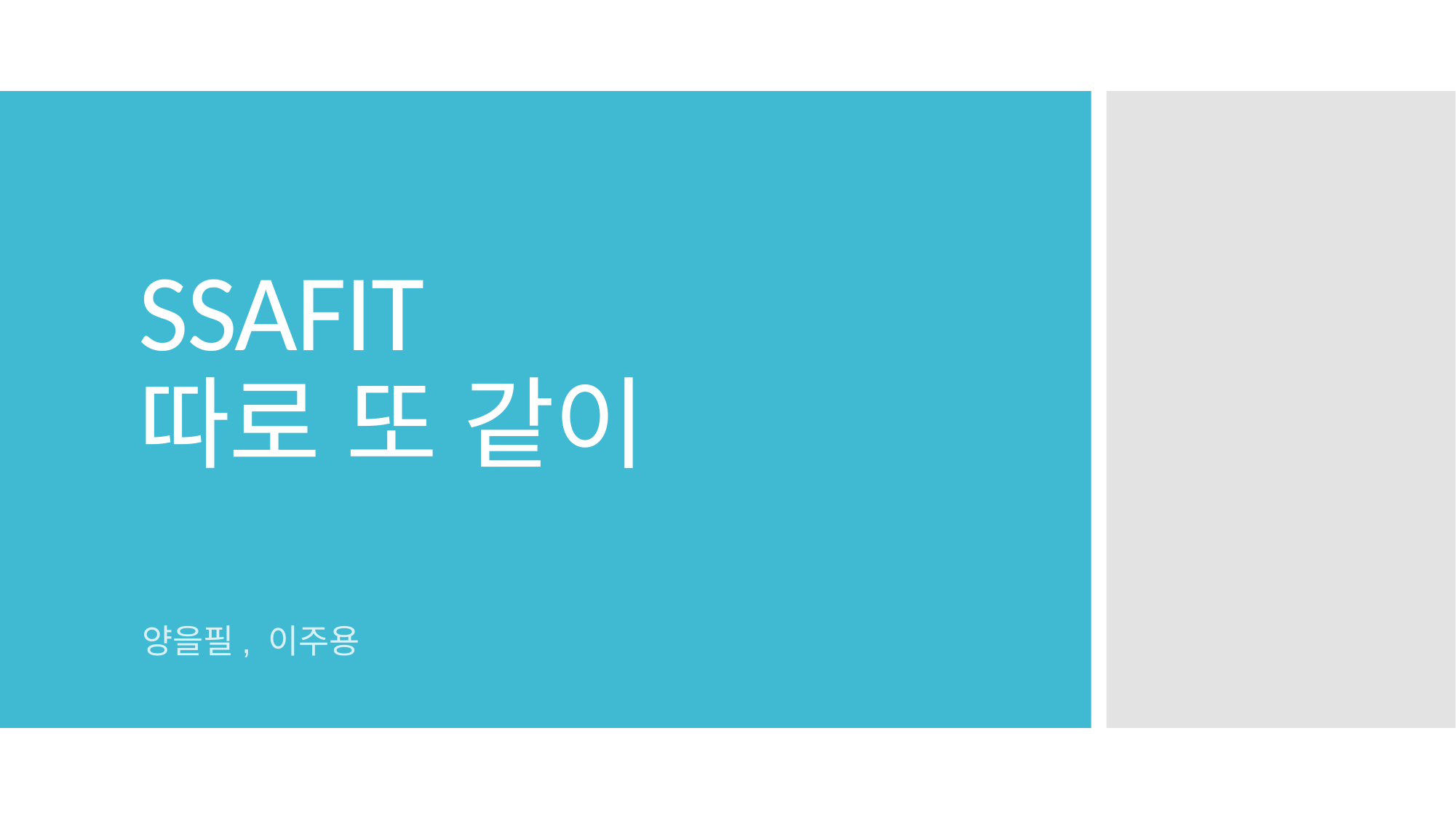

# SSAFIT 따로 또 같이
양을필, 이주용